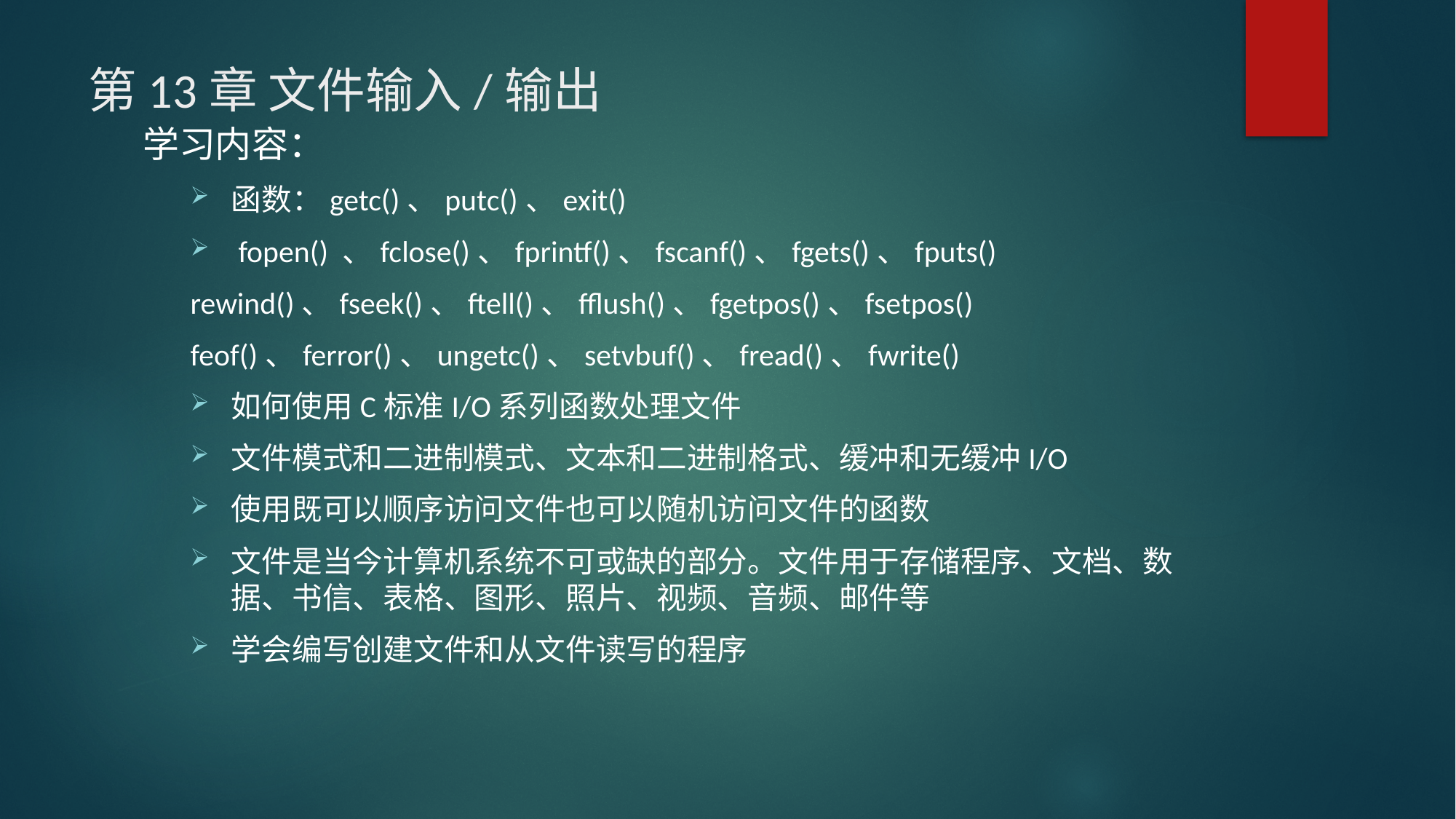

# 第13章 文件输入/输出
学习内容：
函数：getc()、putc()、exit()
 fopen() 、fclose()、fprintf()、fscanf()、fgets()、fputs()
rewind()、fseek()、ftell()、fflush()、fgetpos()、fsetpos()
feof()、ferror()、ungetc()、setvbuf()、fread()、fwrite()
如何使用C标准I/O系列函数处理文件
文件模式和二进制模式、文本和二进制格式、缓冲和无缓冲I/O
使用既可以顺序访问文件也可以随机访问文件的函数
文件是当今计算机系统不可或缺的部分。文件用于存储程序、文档、数据、书信、表格、图形、照片、视频、音频、邮件等
学会编写创建文件和从文件读写的程序